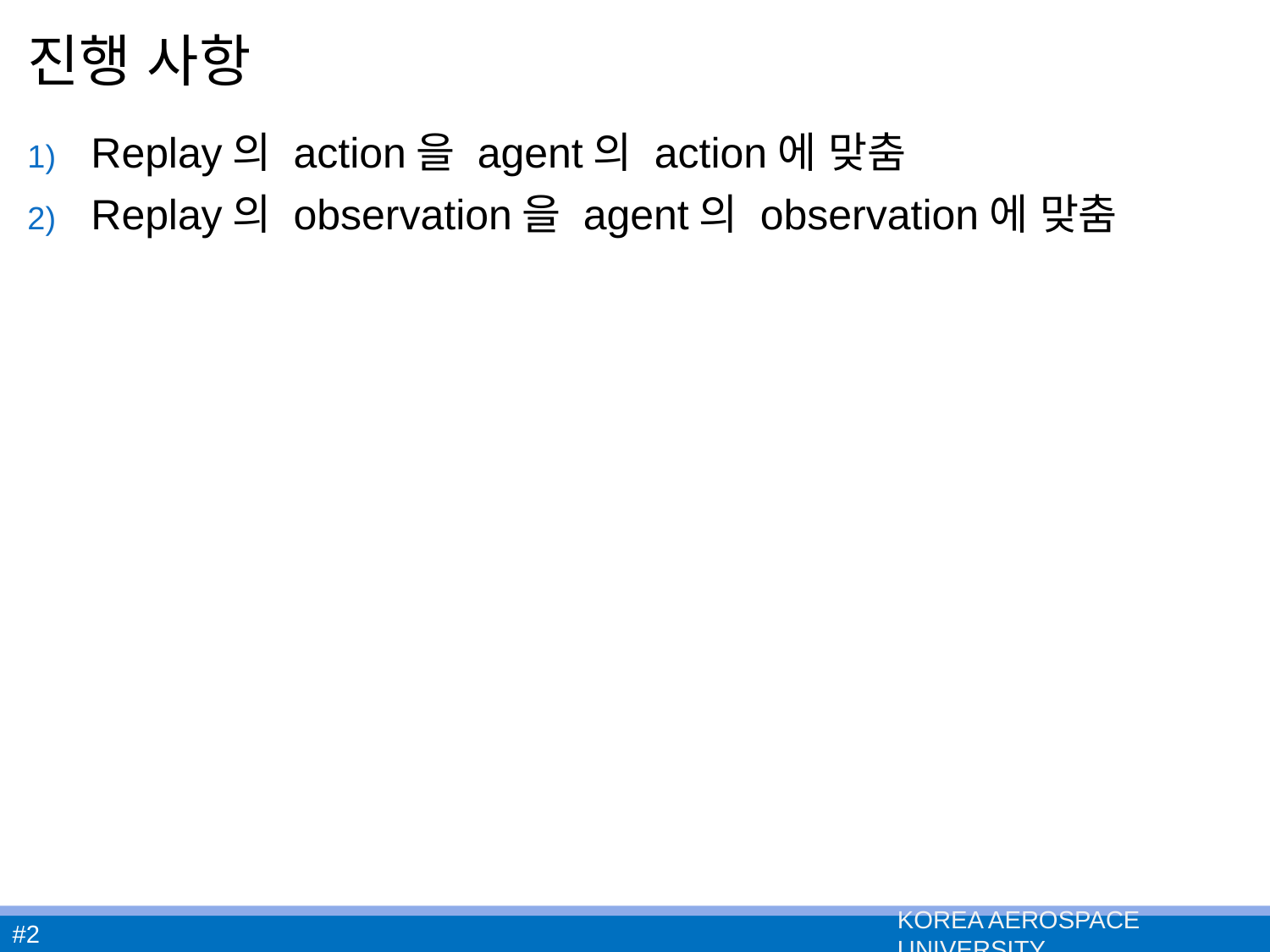

# 진행 사항
Replay의 action을 agent의 action에 맞춤
Replay의 observation을 agent의 observation에 맞춤

#2